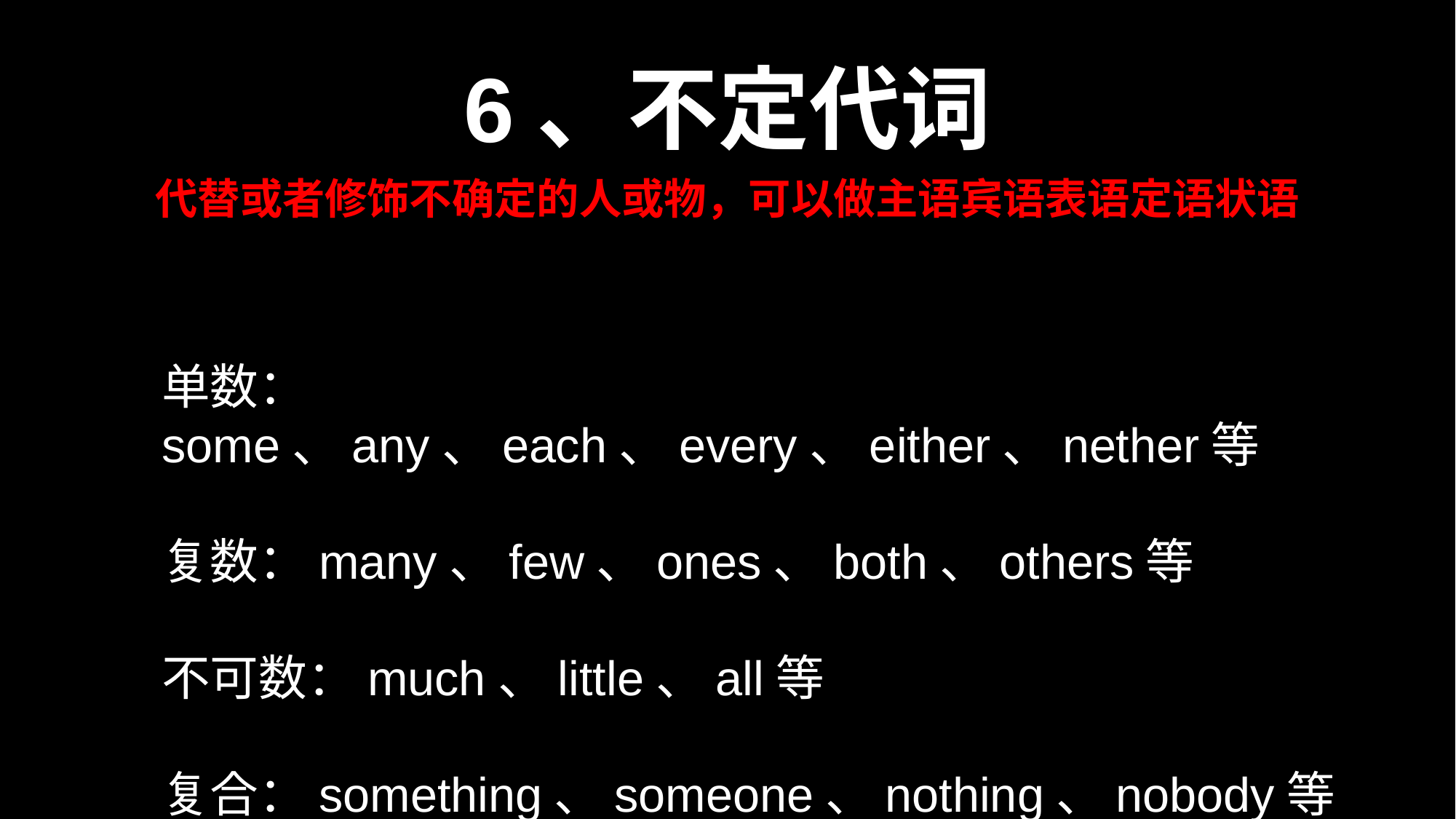

6、不定代词
代替或者修饰不确定的人或物，可以做主语宾语表语定语状语
单数：some、any、each、every、either、nether等

复数：many、few、ones、both、others等

不可数：much、little、all等

复合：something、someone、nothing、nobody等